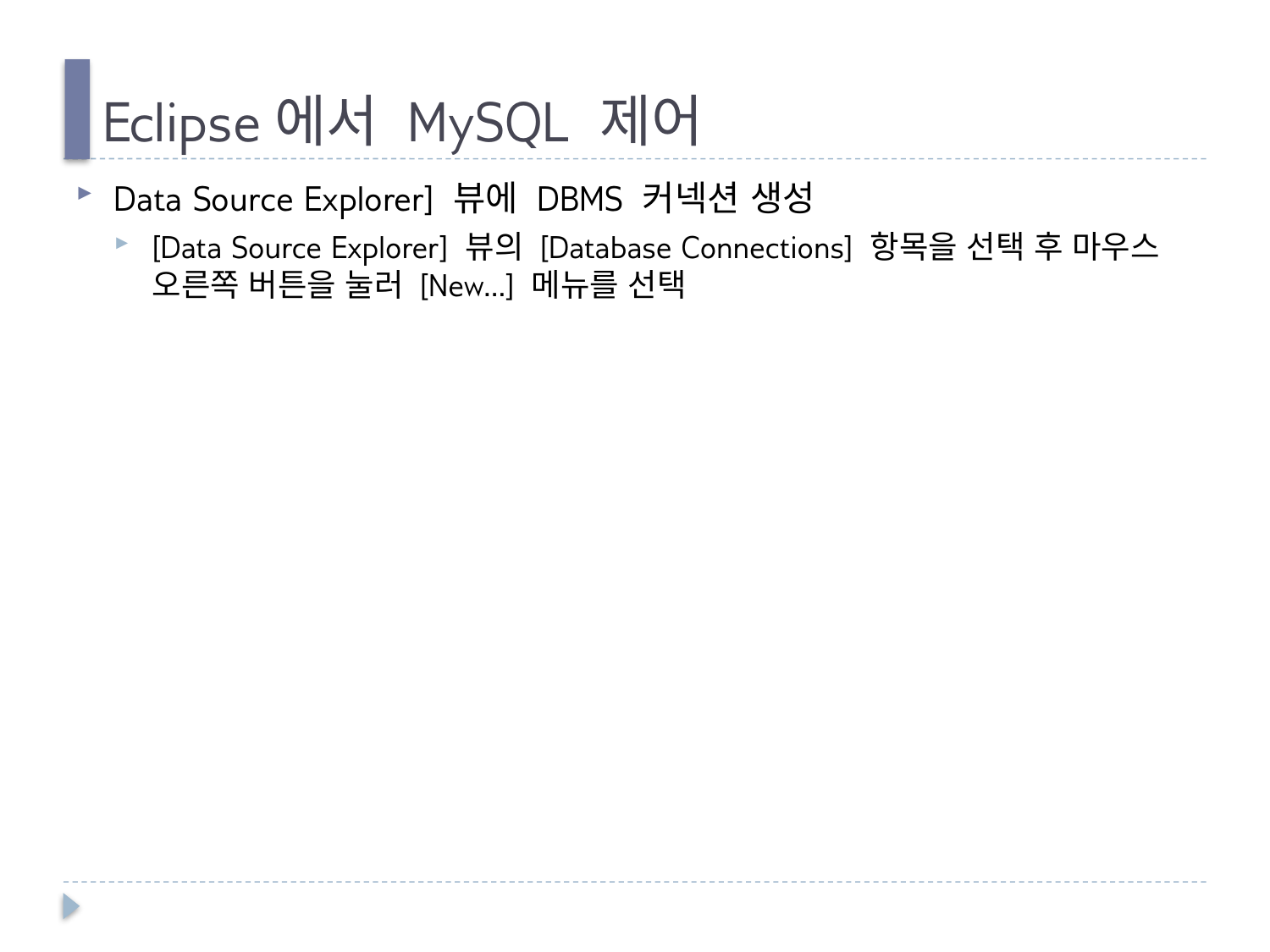

# Eclipse에서 MySQL 제어
Data Source Explorer] 뷰에 DBMS 커넥션 생성
[Data Source Explorer] 뷰의 [Database Connections] 항목을 선택 후 마우스 오른쪽 버튼을 눌러 [New...] 메뉴를 선택